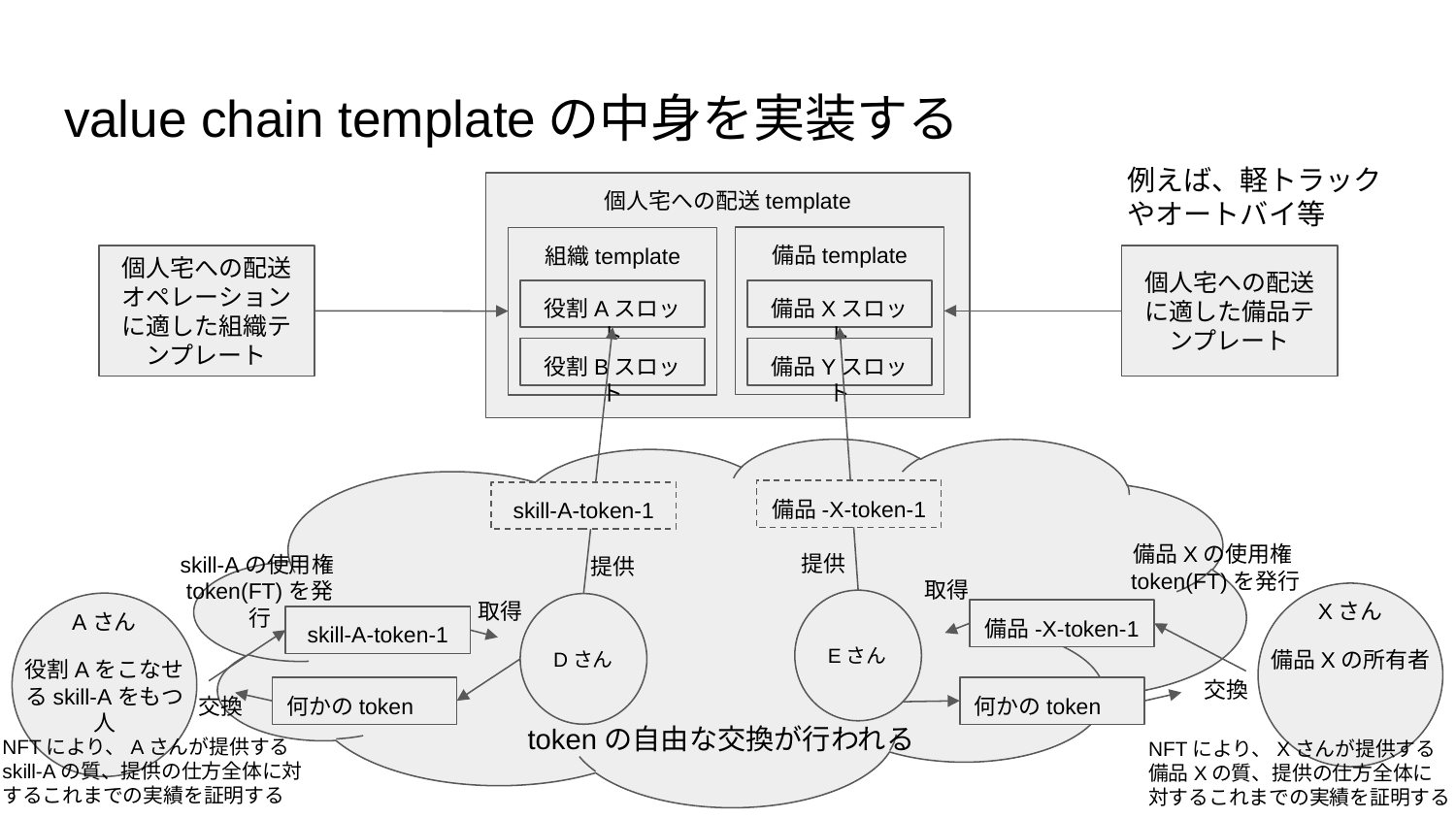

# value chain templateの中身を実装する
例えば、軽トラックやオートバイ等
個人宅への配送template
備品template
組織template
個人宅への配送オペレーションに適した組織テンプレート
個人宅への配送に適した備品テンプレート
役割Aスロット
備品Xスロット
役割Bスロット
備品Yスロット

備品-X-token-1
skill-A-token-1
備品Xの使用権token(FT)を発行
提供
skill-Aの使用権token(FT)を発行
提供
取得
取得

備品Xの所有者

Xさん
Eさん

役割Aをこなせるskill-Aをもつ人
Aさん
Dさん
備品-X-token-1
skill-A-token-1
交換
交換
何かのtoken
何かのtoken
tokenの自由な交換が行われる
NFTにより、Aさんが提供するskill-Aの質、提供の仕方全体に対するこれまでの実績を証明する
NFTにより、Xさんが提供する備品Xの質、提供の仕方全体に対するこれまでの実績を証明する